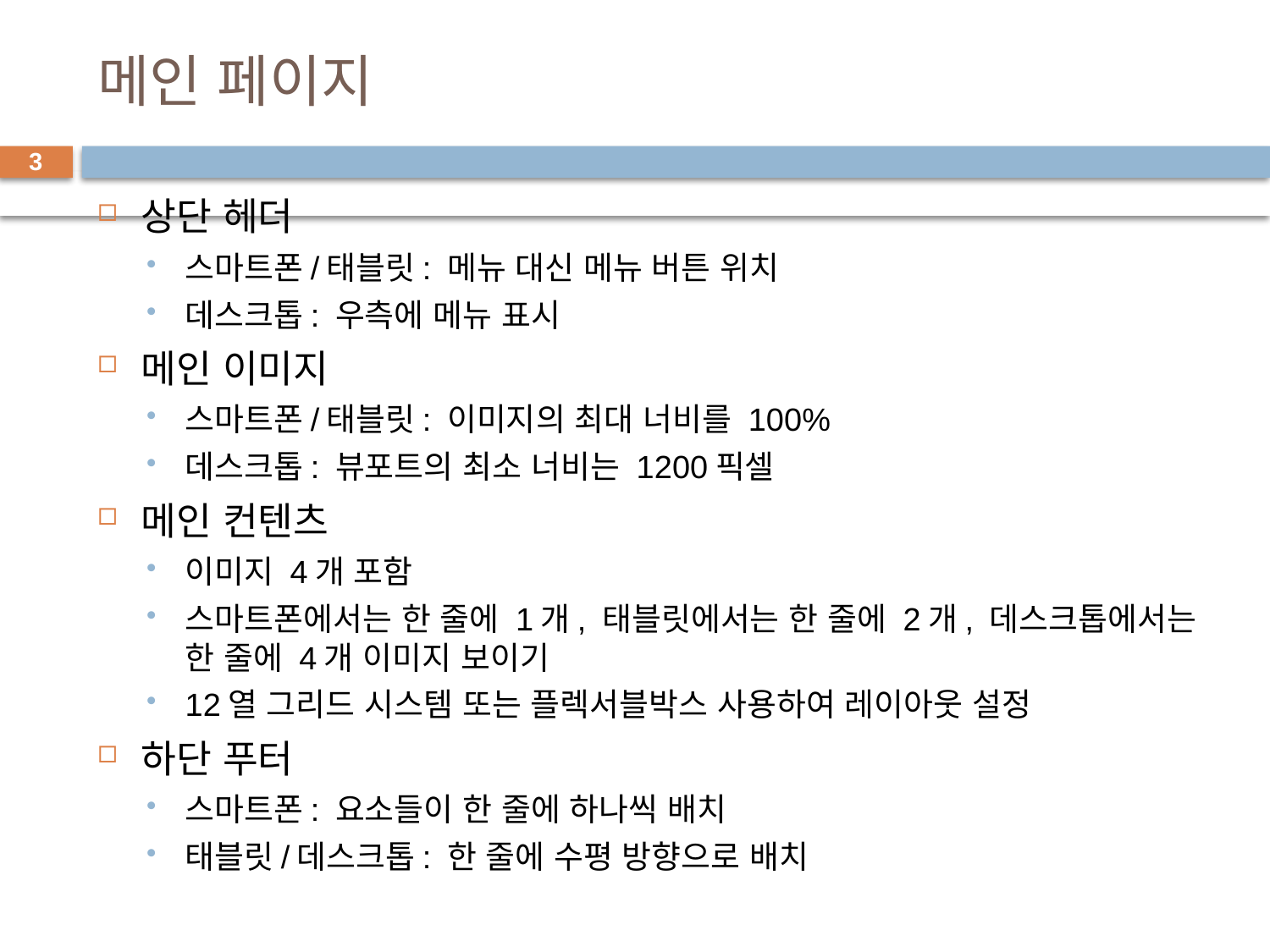

# 메인 페이지
3
상단 헤더
스마트폰/태블릿: 메뉴 대신 메뉴 버튼 위치
데스크톱: 우측에 메뉴 표시
메인 이미지
스마트폰/태블릿: 이미지의 최대 너비를 100%
데스크톱: 뷰포트의 최소 너비는 1200픽셀
메인 컨텐츠
이미지 4개 포함
스마트폰에서는 한 줄에 1개, 태블릿에서는 한 줄에 2개, 데스크톱에서는 한 줄에 4개 이미지 보이기
12열 그리드 시스템 또는 플렉서블박스 사용하여 레이아웃 설정
하단 푸터
스마트폰: 요소들이 한 줄에 하나씩 배치
태블릿/데스크톱: 한 줄에 수평 방향으로 배치